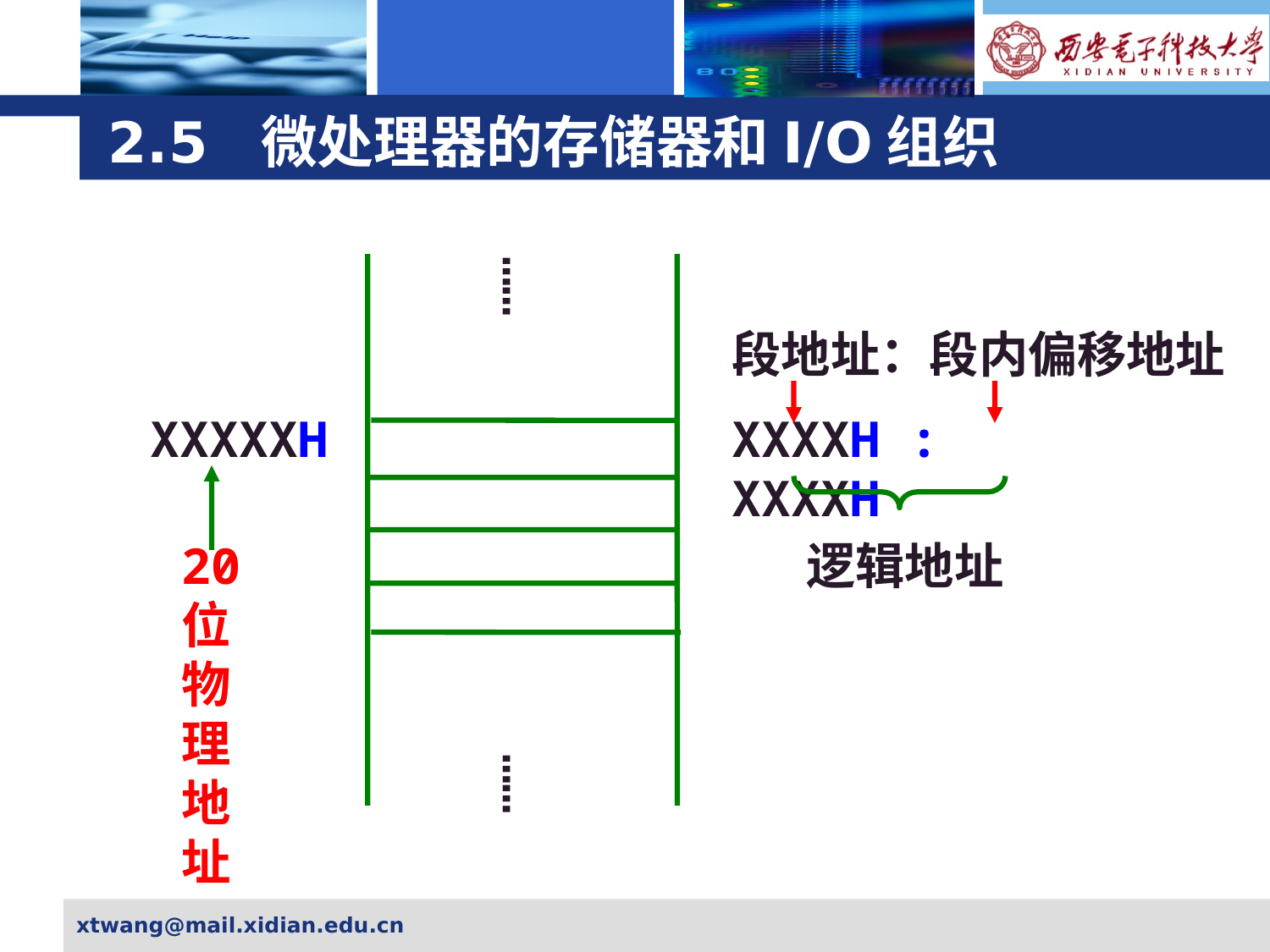

# 2.5  微处理器的存储器和I/O组织
……

……
段地址：段内偏移地址

XXXXXH
XXXXH : XXXXH

20位物理地址
逻辑地址
xtwang@mail.xidian.edu.cn